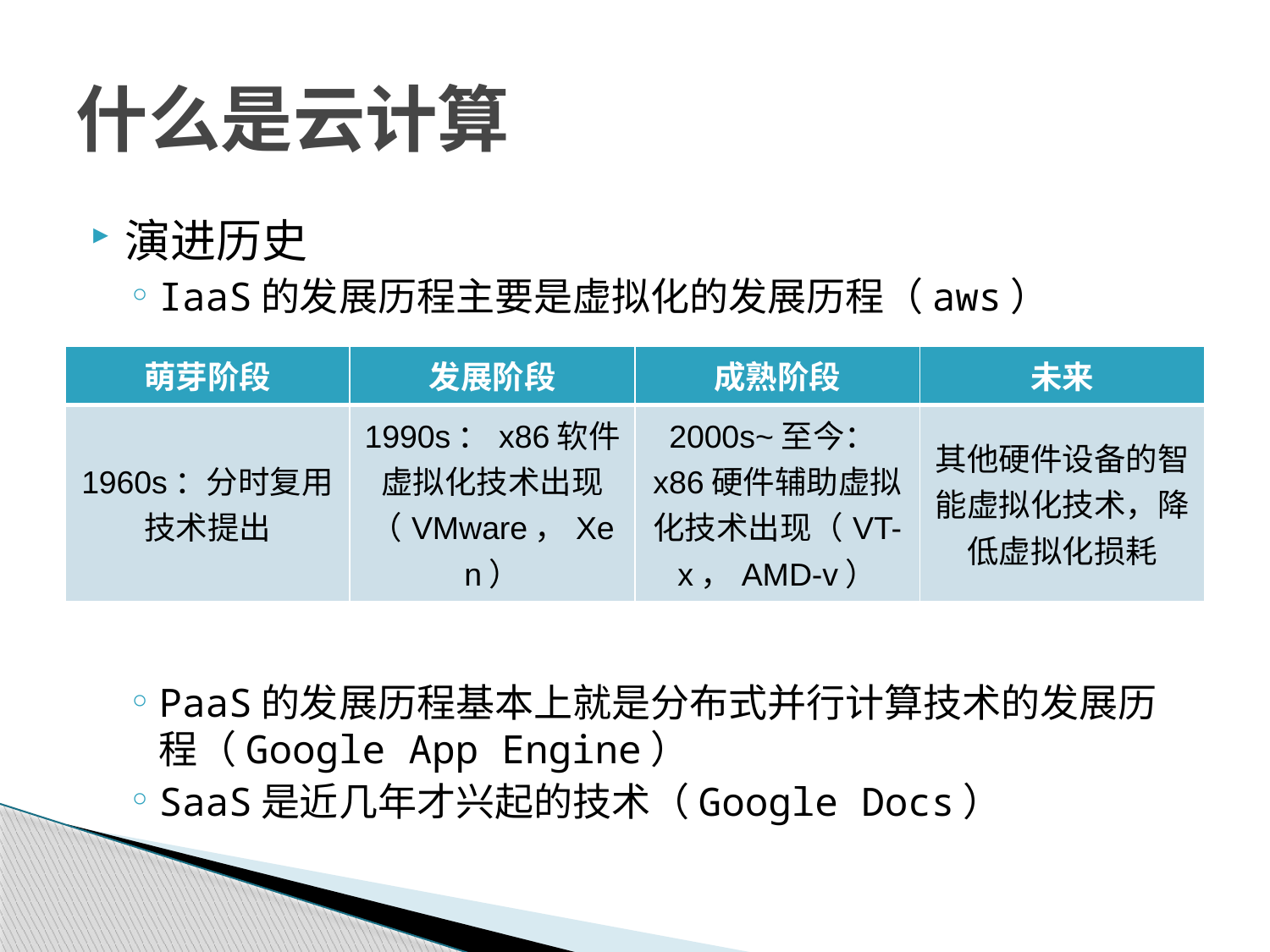

# 什么是云计算
演进历史
IaaS的发展历程主要是虚拟化的发展历程（aws）

PaaS的发展历程基本上就是分布式并行计算技术的发展历程（Google App Engine）
SaaS是近几年才兴起的技术（Google Docs）

| 萌芽阶段 | 发展阶段 | 成熟阶段 | 未来 |
| --- | --- | --- | --- |
| 1960s：分时复用技术提出 | 1990s：x86软件虚拟化技术出现（VMware，Xen） | 2000s~至今：x86硬件辅助虚拟化技术出现（VT-x，AMD-v） | 其他硬件设备的智能虚拟化技术，降低虚拟化损耗 |